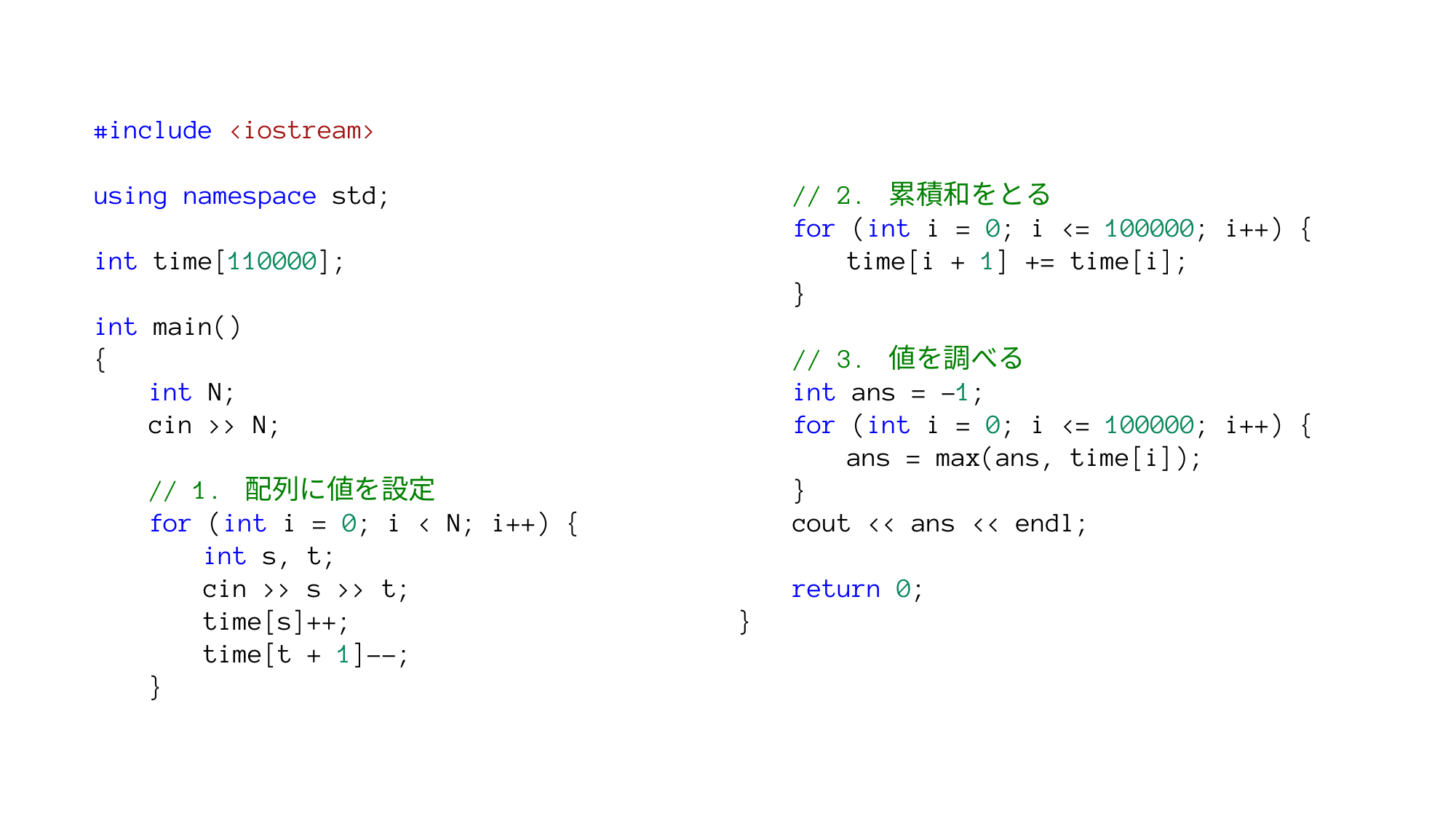

#include <iostream>
using namespace std;
int time[110000];
int main()
{
int N;
cin >> N;
// 1. 配列に値を設定
for (int i = 0; i < N; i++) {
int s, t;
cin >> s >> t;
time[s]++;
time[t + 1]--;
}

// 2. 累積和をとる
for (int i = 0; i <= 100000; i++) {
time[i + 1] += time[i];
}
// 3. 値を調べる
int ans = -1;
for (int i = 0; i <= 100000; i++) {
ans = max(ans, time[i]);
}
cout << ans << endl;
return 0;
}